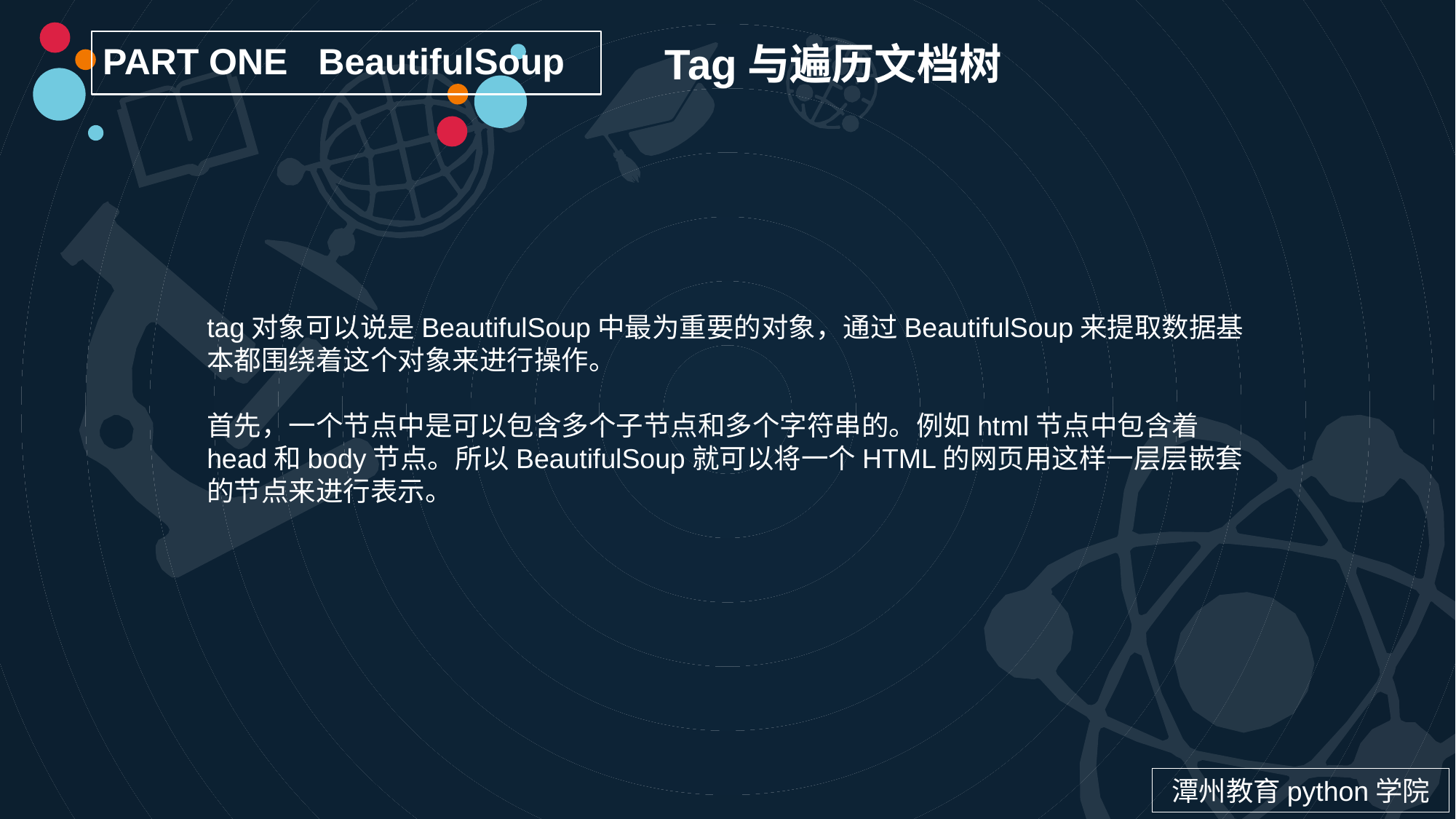

PART ONE   BeautifulSoup
Tag与遍历文档树
tag对象可以说是BeautifulSoup中最为重要的对象，通过BeautifulSoup来提取数据基本都围绕着这个对象来进行操作。

首先，一个节点中是可以包含多个子节点和多个字符串的。例如html节点中包含着head和body节点。所以BeautifulSoup就可以将一个HTML的网页用这样一层层嵌套的节点来进行表示。
潭州教育python学院